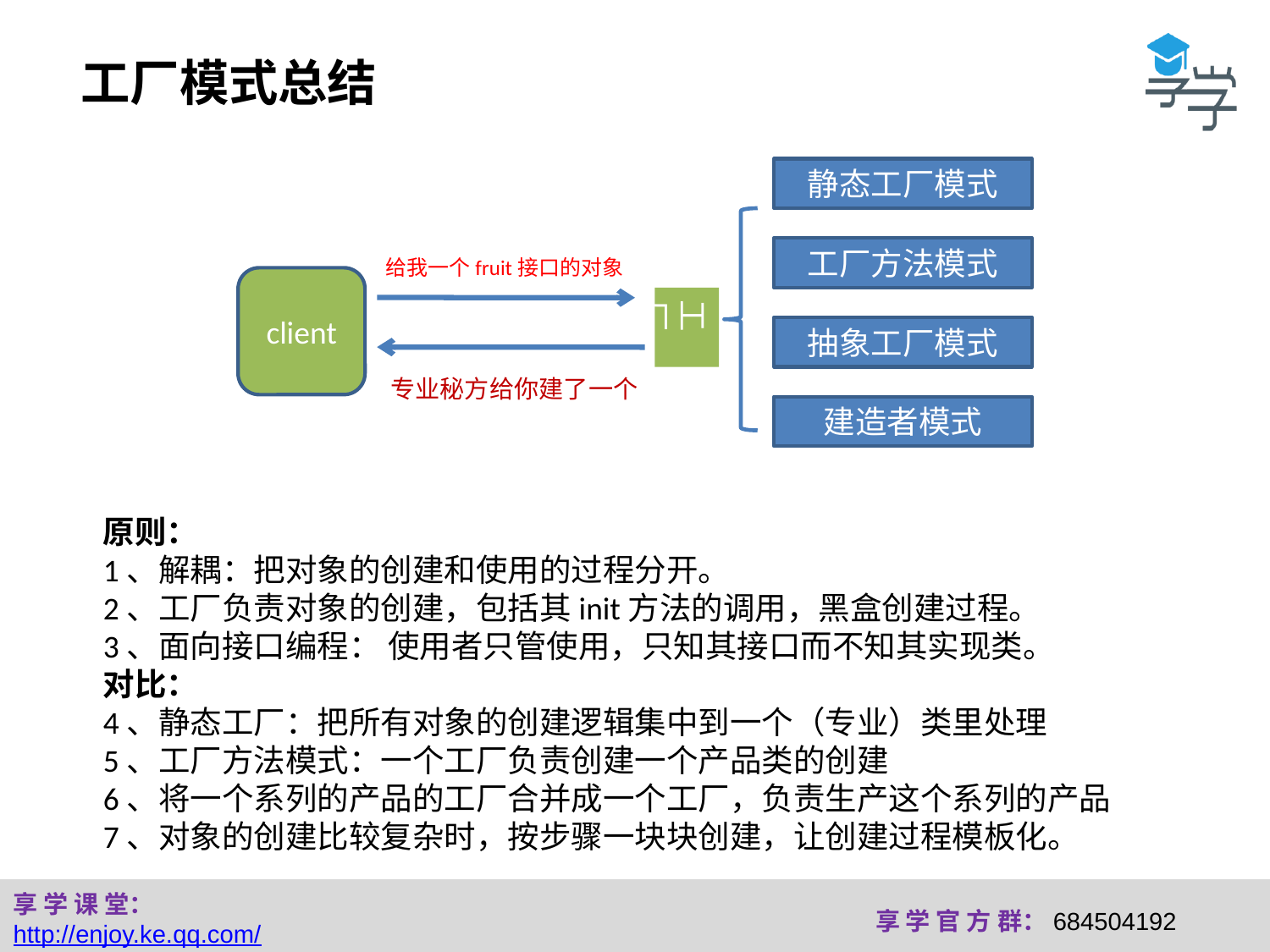

工厂模式总结
静态工厂模式

工厂方法模式
给我一个fruit接口的对象
client
工厂
抽象工厂模式
专业秘方给你建了一个
建造者模式
原则：
1、解耦：把对象的创建和使用的过程分开。
2、工厂负责对象的创建，包括其init方法的调用，黑盒创建过程。
3、面向接口编程： 使用者只管使用，只知其接口而不知其实现类。
对比：
4、静态工厂：把所有对象的创建逻辑集中到一个（专业）类里处理
5、工厂方法模式：一个工厂负责创建一个产品类的创建
6、将一个系列的产品的工厂合并成一个工厂，负责生产这个系列的产品
7、对象的创建比较复杂时，按步骤一块块创建，让创建过程模板化。